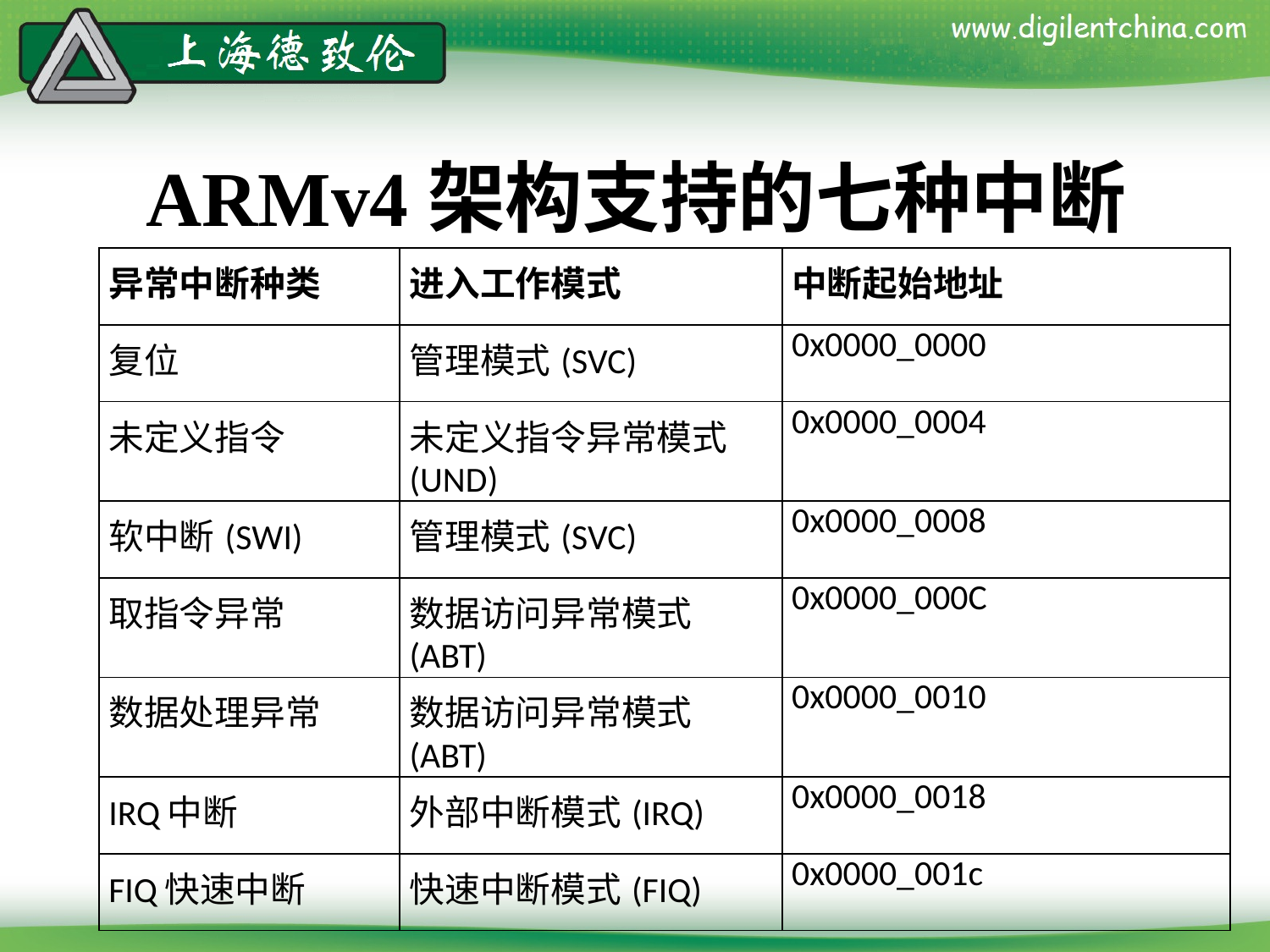

# ARMv4架构支持的七种中断
| 异常中断种类 | 进入工作模式 | 中断起始地址 |
| --- | --- | --- |
| 复位 | 管理模式(SVC) | 0x0000\_0000 |
| 未定义指令 | 未定义指令异常模式(UND) | 0x0000\_0004 |
| 软中断(SWI) | 管理模式(SVC) | 0x0000\_0008 |
| 取指令异常 | 数据访问异常模式(ABT) | 0x0000\_000C |
| 数据处理异常 | 数据访问异常模式(ABT) | 0x0000\_0010 |
| IRQ中断 | 外部中断模式(IRQ) | 0x0000\_0018 |
| FIQ快速中断 | 快速中断模式(FIQ) | 0x0000\_001c |